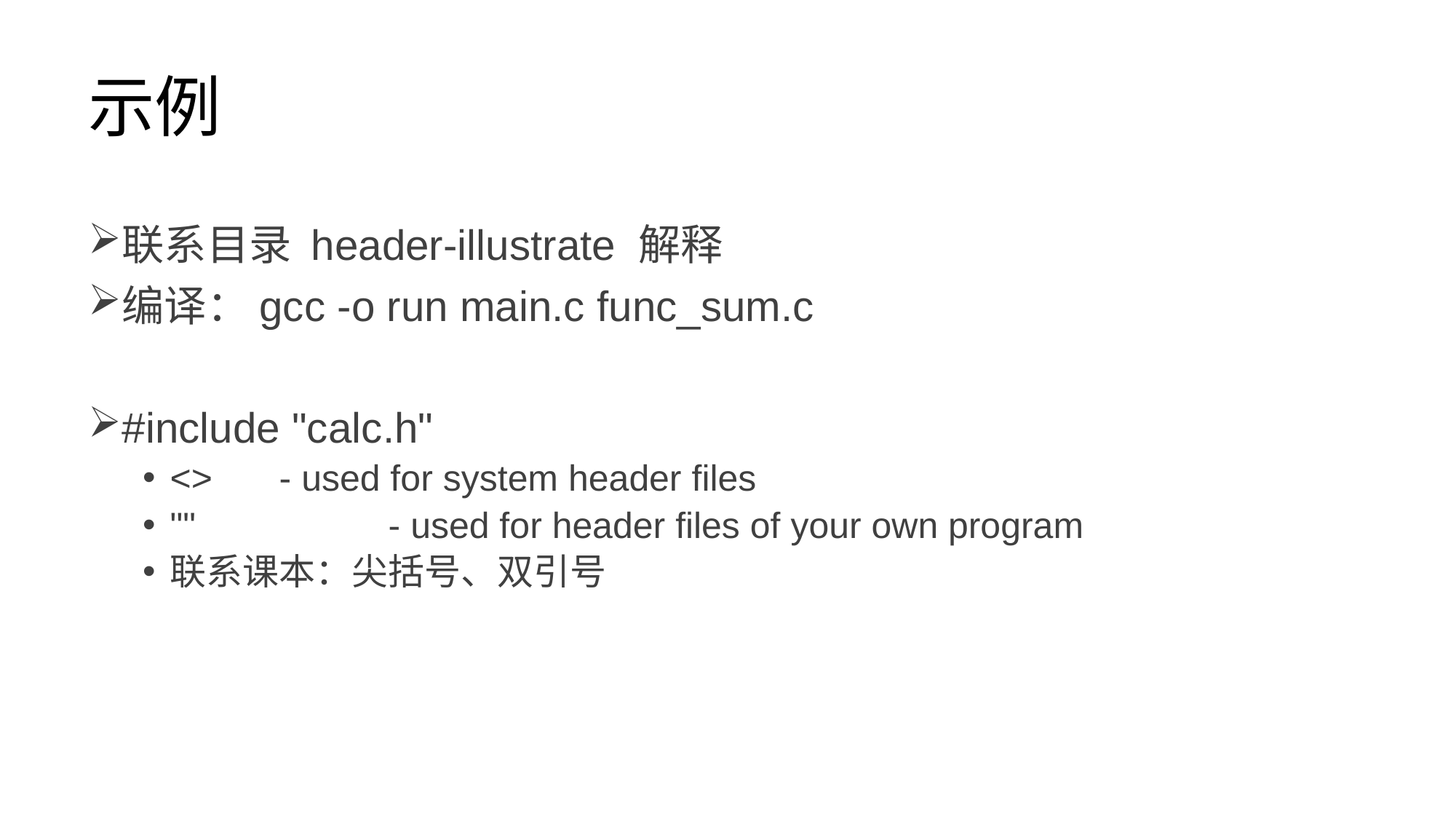

# 示例
联系目录 header-illustrate 解释
编译：gcc -o run main.c func_sum.c

#include "calc.h"
<>	- used for system header files
""		- used for header files of your own program
联系课本：尖括号、双引号